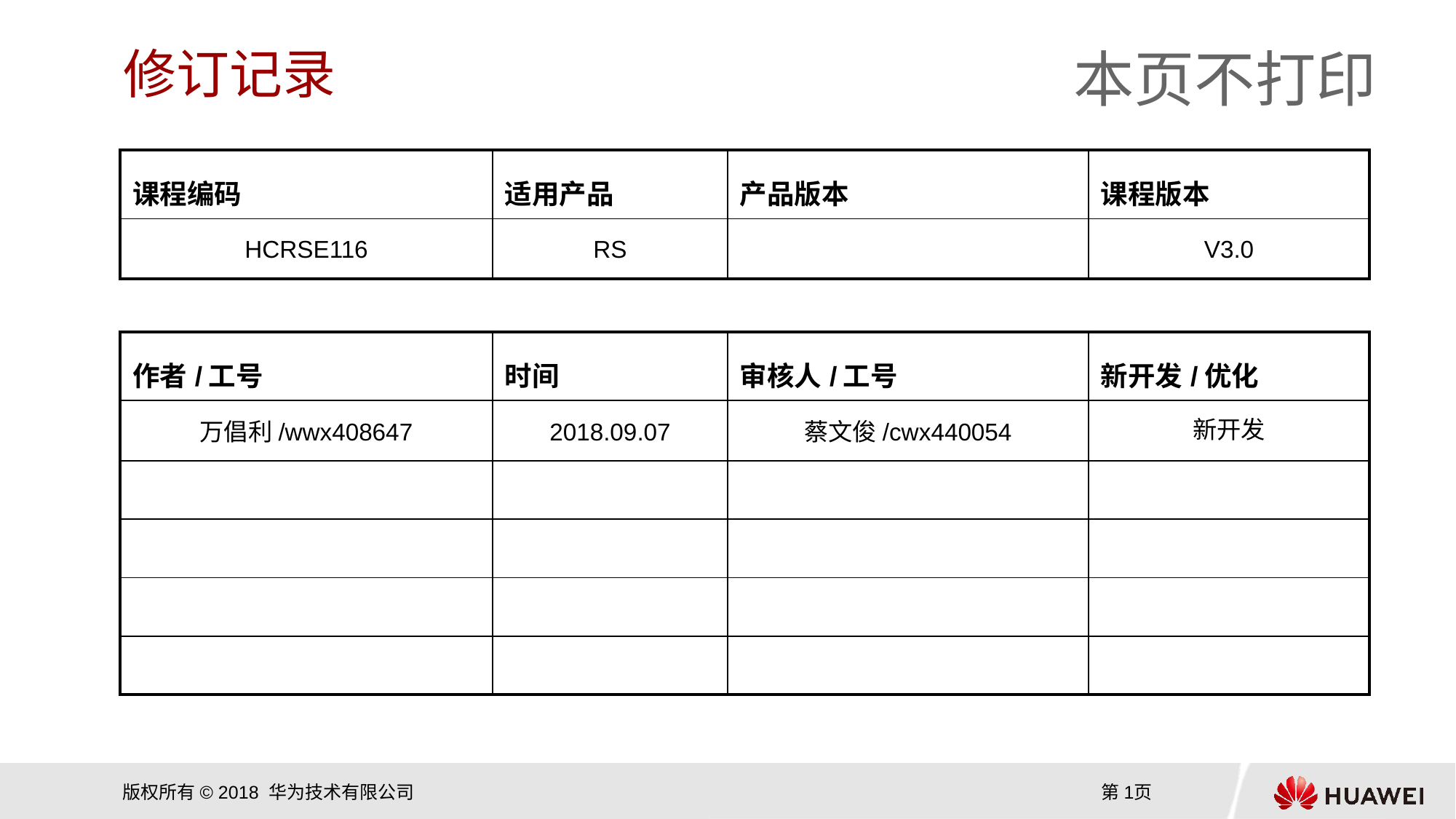

HCRSE116
RS

V3.0
新开发
万倡利/wwx408647
2018.09.07
蔡文俊/cwx440054